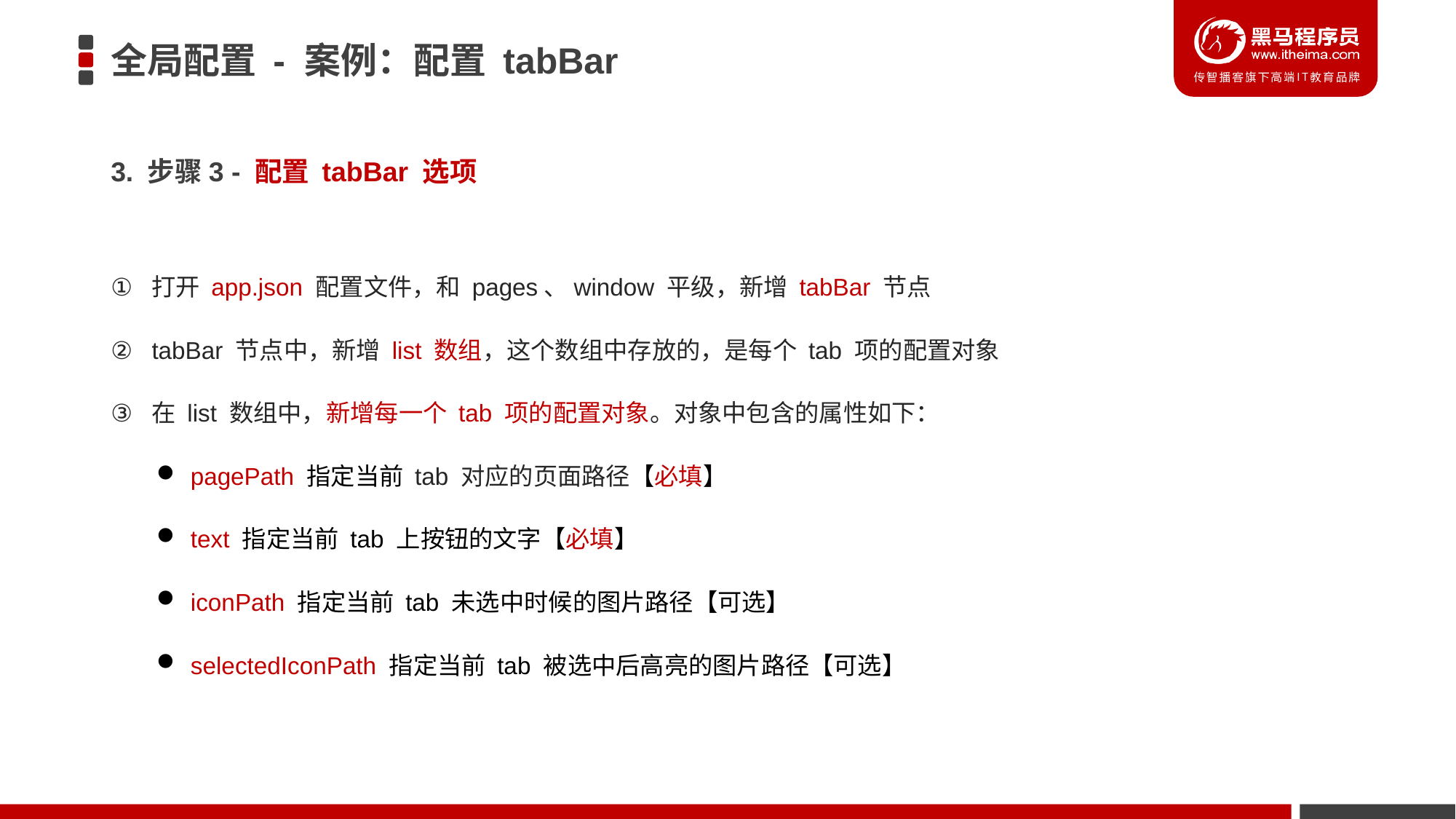

# 全局配置 - 案例：配置 tabBar
3. 步骤3 - 配置 tabBar 选项
打开 app.json 配置文件，和 pages、window 平级，新增 tabBar 节点
tabBar 节点中，新增 list 数组，这个数组中存放的，是每个 tab 项的配置对象
在 list 数组中，新增每一个 tab 项的配置对象。对象中包含的属性如下：
 pagePath 指定当前 tab 对应的页面路径【必填】
 text 指定当前 tab 上按钮的文字【必填】
 iconPath 指定当前 tab 未选中时候的图片路径【可选】
 selectedIconPath 指定当前 tab 被选中后高亮的图片路径【可选】